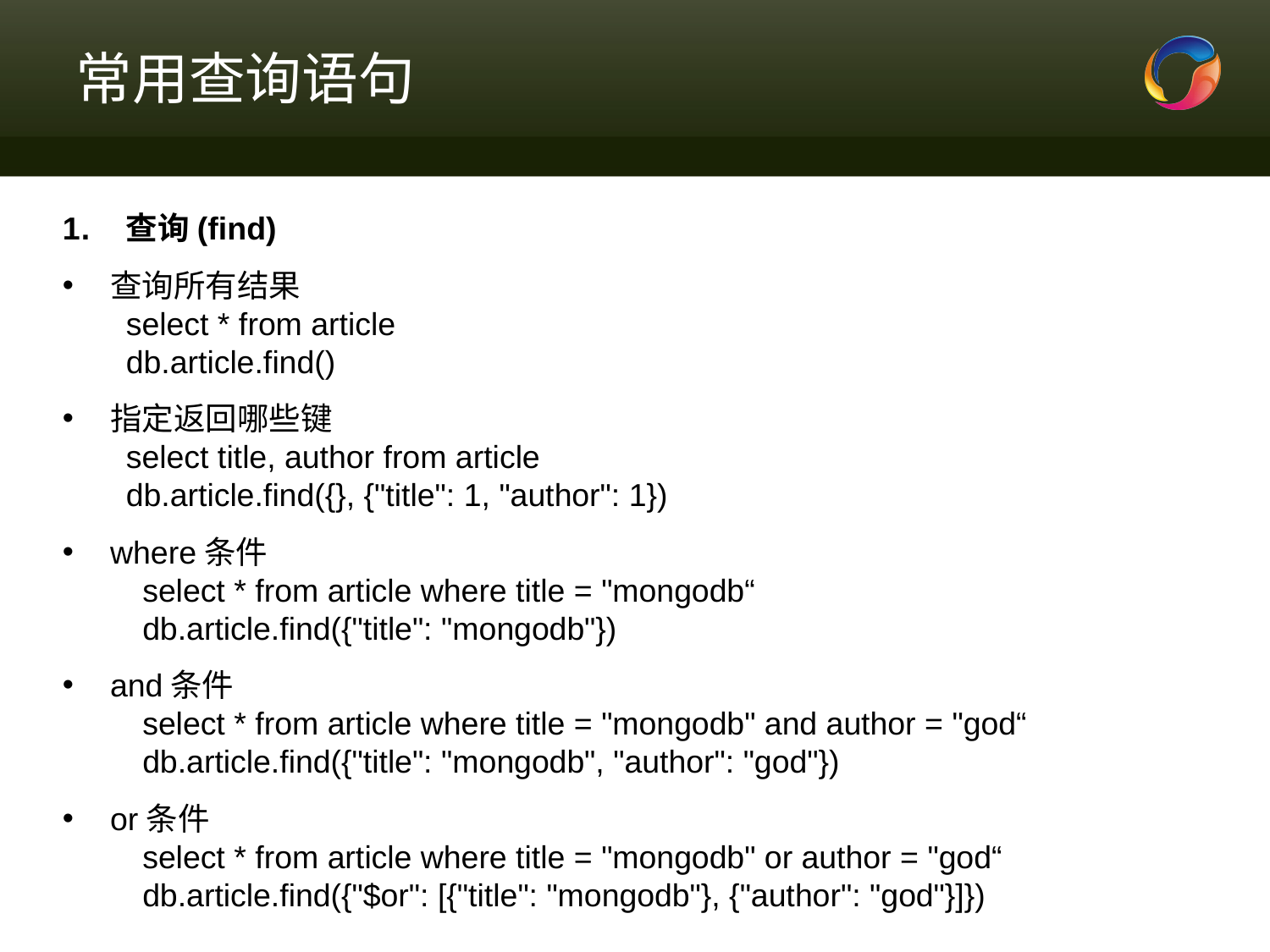

# 常用查询语句
查询(find)
查询所有结果
select * from article
db.article.find()
指定返回哪些键
select title, author from article
db.article.find({}, {"title": 1, "author": 1})
where条件
         select * from article where title = "mongodb“
         db.article.find({"title": "mongodb"})
and条件
         select * from article where title = "mongodb" and author = "god“
         db.article.find({"title": "mongodb", "author": "god"})
or条件
         select * from article where title = "mongodb" or author = "god“
         db.article.find({"$or": [{"title": "mongodb"}, {"author": "god"}]})